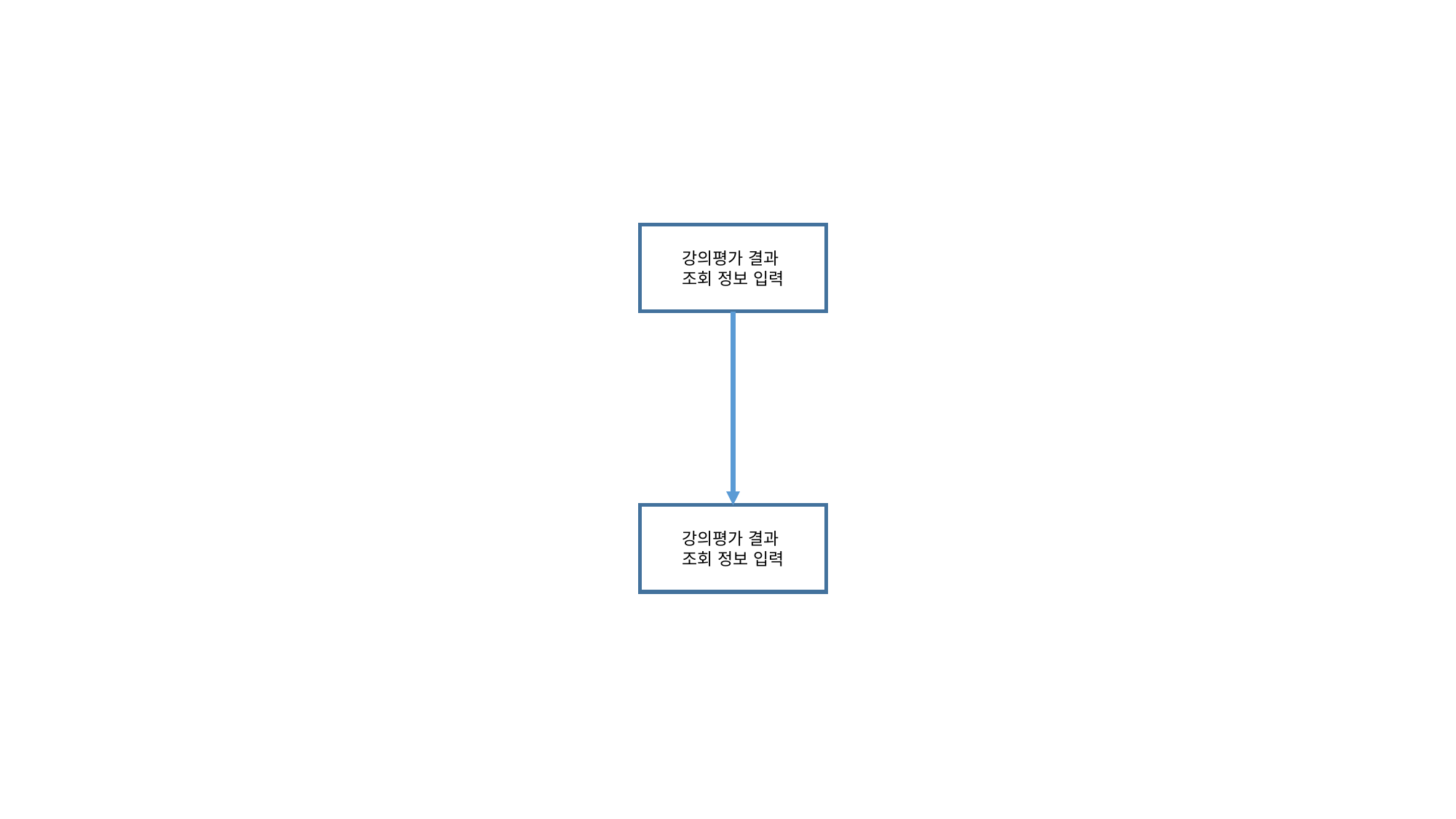

강의평가 결과
조회 정보 입력
강의평가 결과
조회 정보 입력